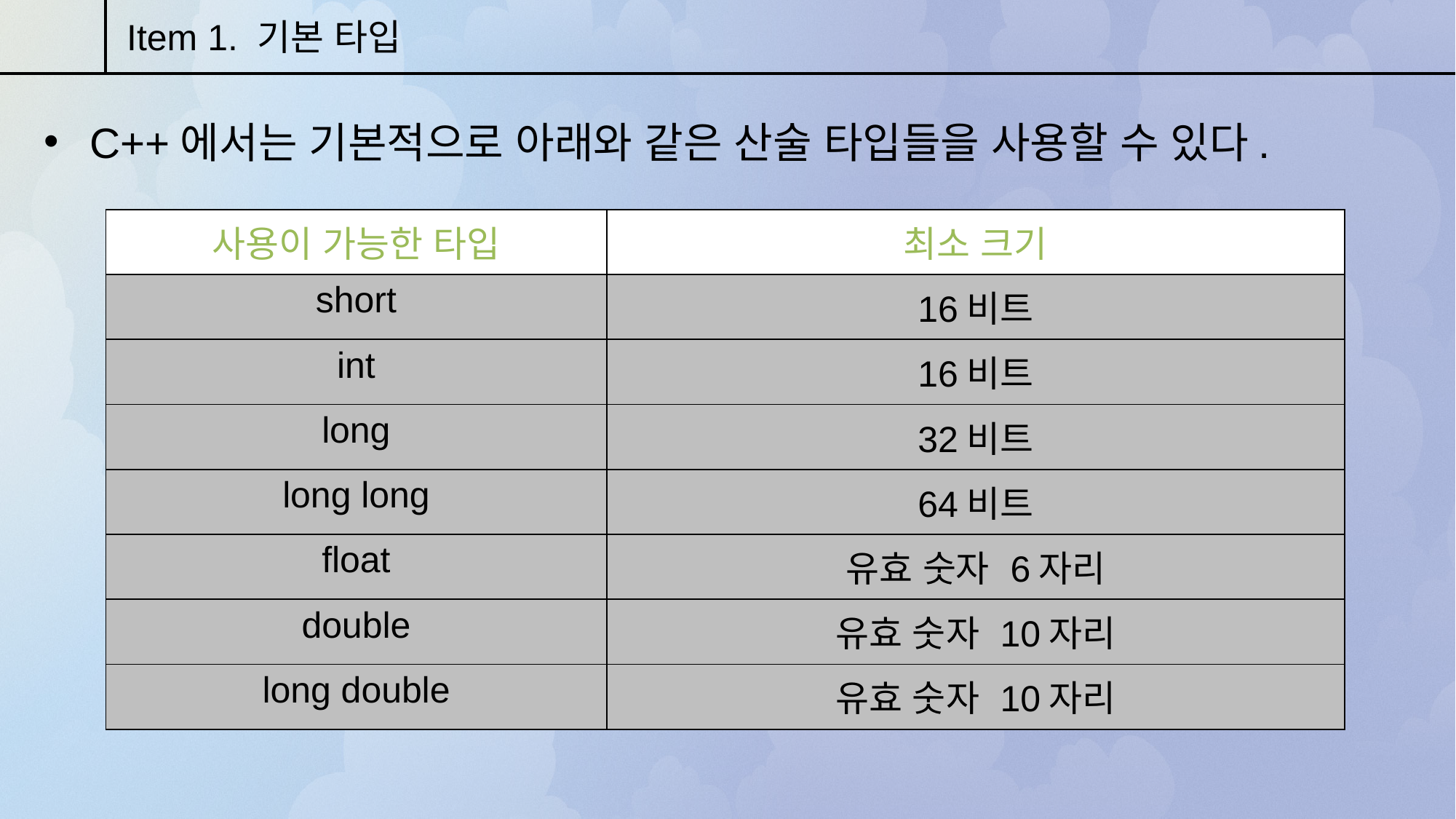

Item 1. 기본 타입
 C++에서는 기본적으로 아래와 같은 산술 타입들을 사용할 수 있다.
| 사용이 가능한 타입 | 최소 크기 |
| --- | --- |
| short | 16비트 |
| int | 16비트 |
| long | 32비트 |
| long long | 64비트 |
| float | 유효 숫자 6자리 |
| double | 유효 숫자 10자리 |
| long double | 유효 숫자 10자리 |